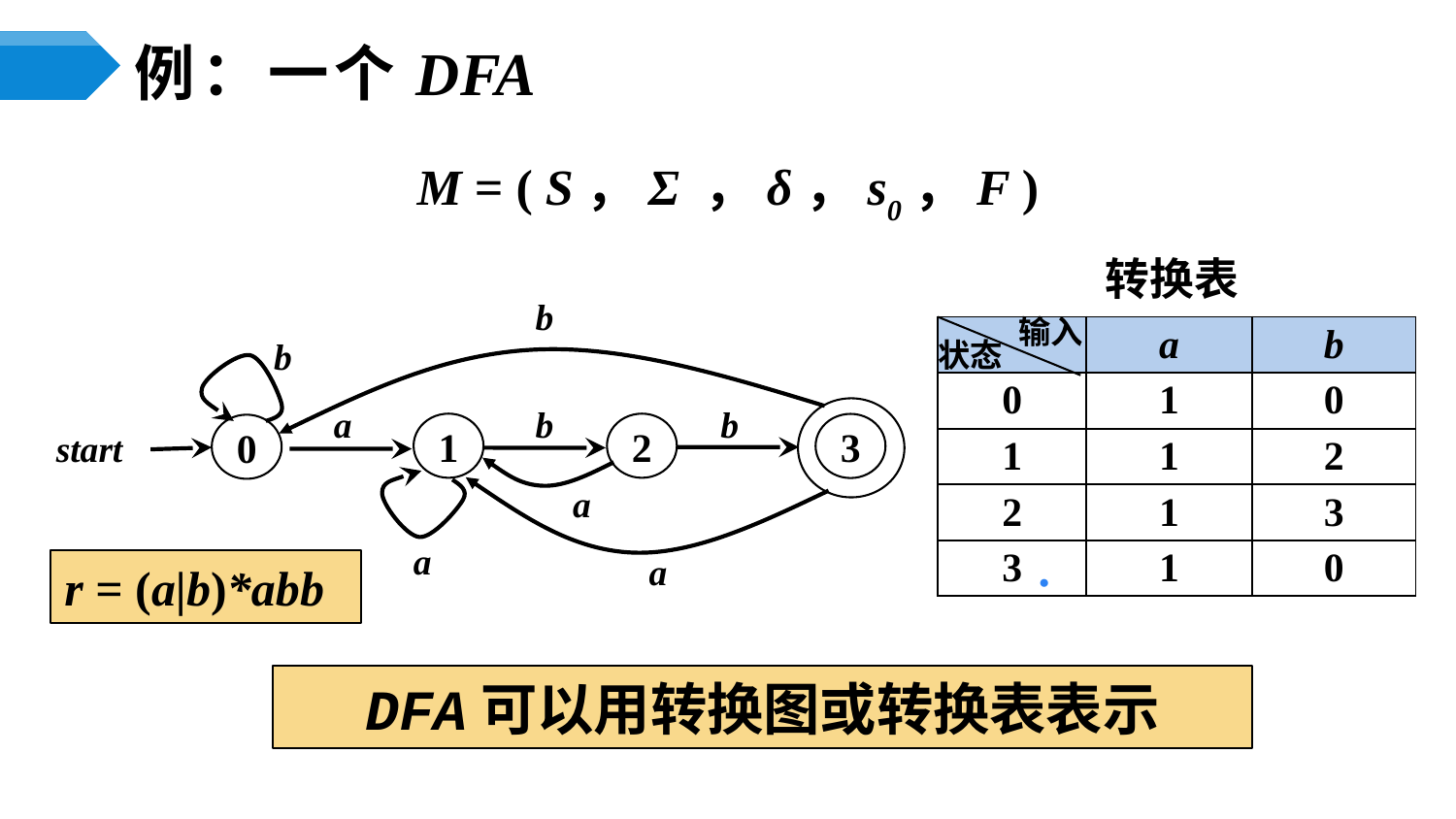

# 例：一个DFA
M = ( S，Σ ，δ，s0，F )
转换表
输入
状态
b
b

3
0
start

a
b
b
1
2

a
a
a
|  | a | b |
| --- | --- | --- |
| 0 | 1 | 0 |
| 1 | 1 | 2 |
| 2 | 1 | 3 |
| 3 | 1 | 0 |
r = (a|b)*abb
●
DFA可以用转换图或转换表表示